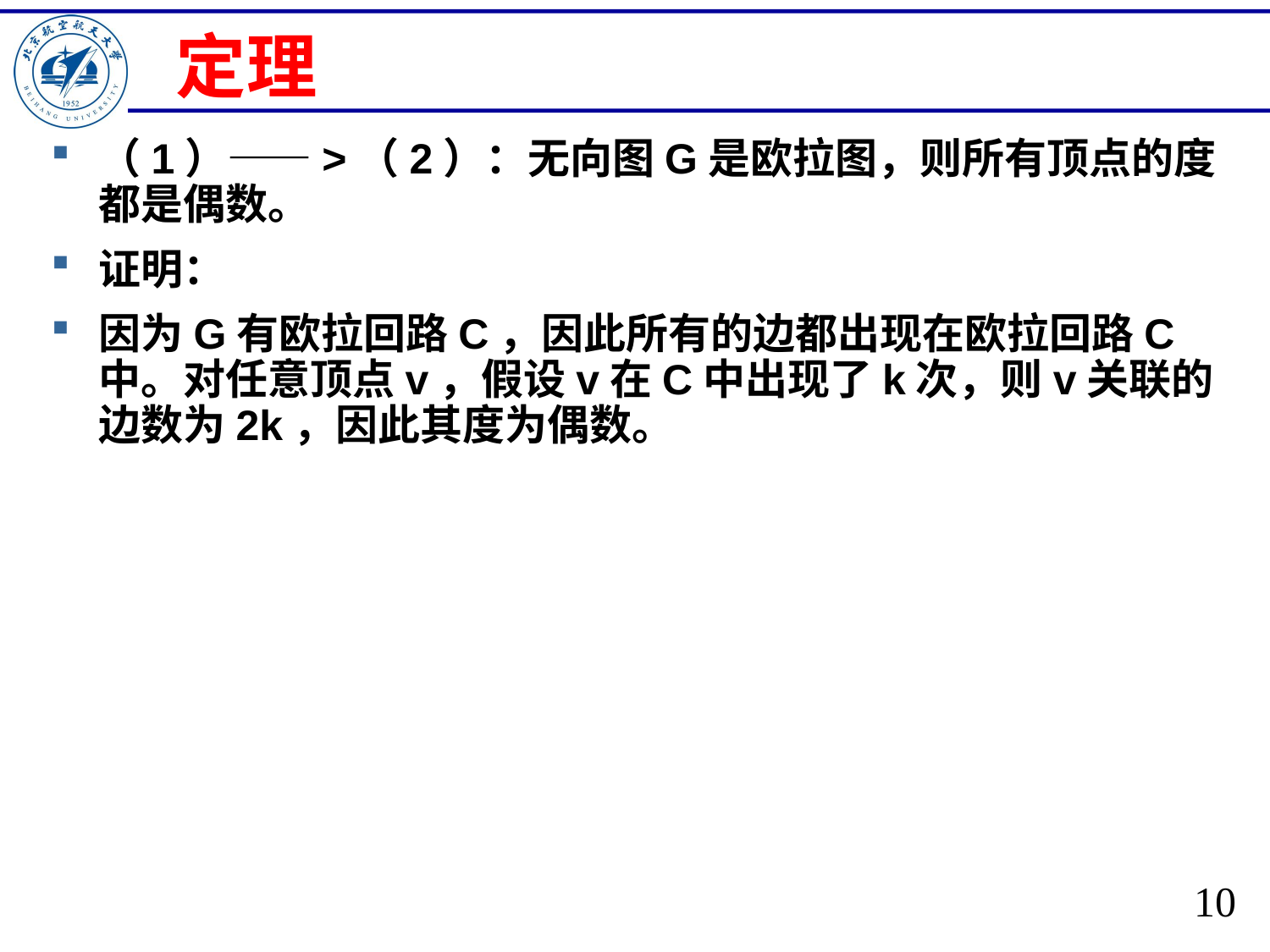

# 定理
（1）——>（2）：无向图G是欧拉图，则所有顶点的度都是偶数。
证明：
因为G有欧拉回路C，因此所有的边都出现在欧拉回路C中。对任意顶点v，假设v在C中出现了k次，则v关联的边数为2k，因此其度为偶数。